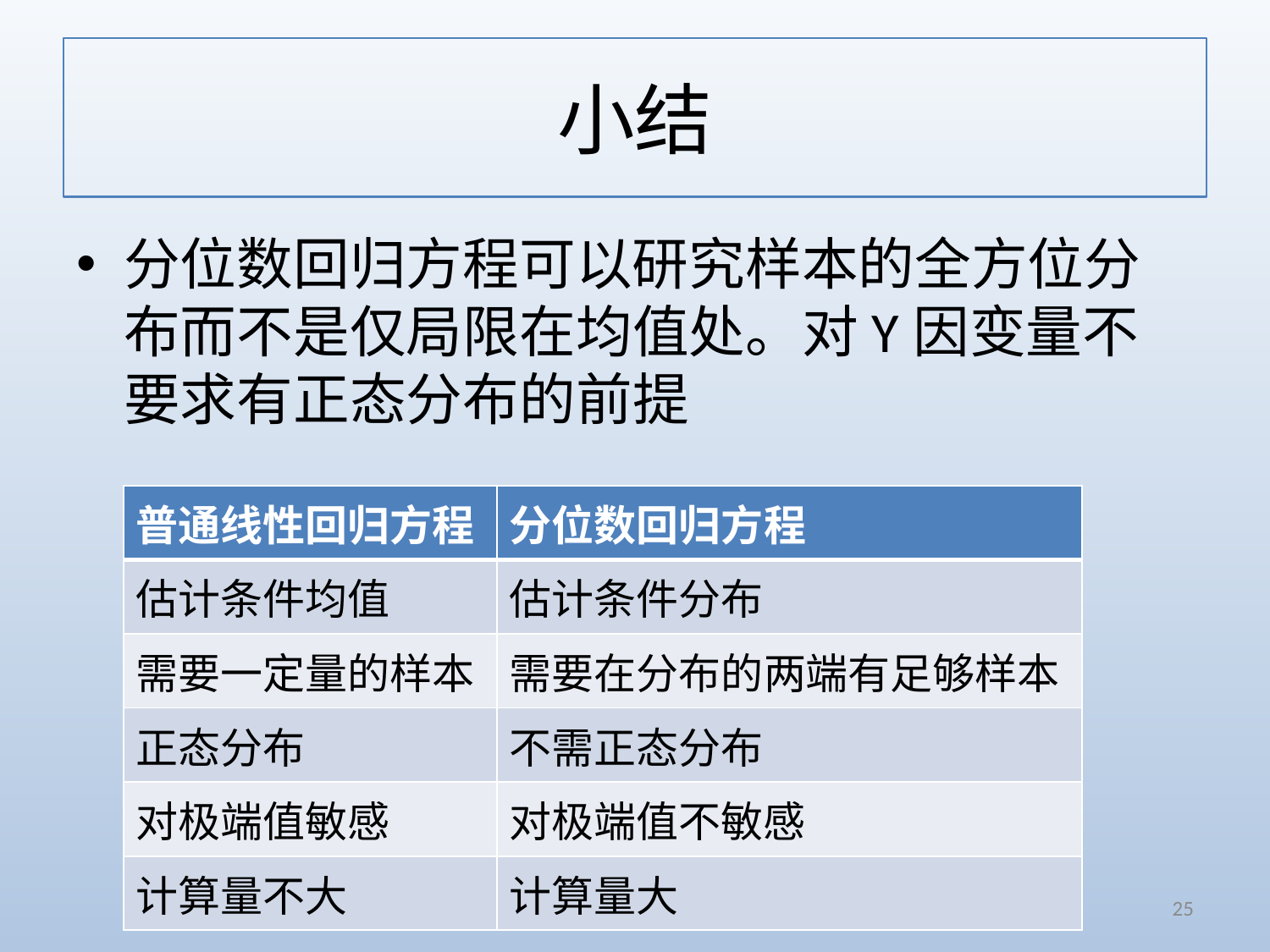

# 小结
分位数回归方程可以研究样本的全方位分布而不是仅局限在均值处。对Y因变量不要求有正态分布的前提
| 普通线性回归方程 | 分位数回归方程 |
| --- | --- |
| 估计条件均值 | 估计条件分布 |
| 需要一定量的样本 | 需要在分布的两端有足够样本 |
| 正态分布 | 不需正态分布 |
| 对极端值敏感 | 对极端值不敏感 |
| 计算量不大 | 计算量大 |
25